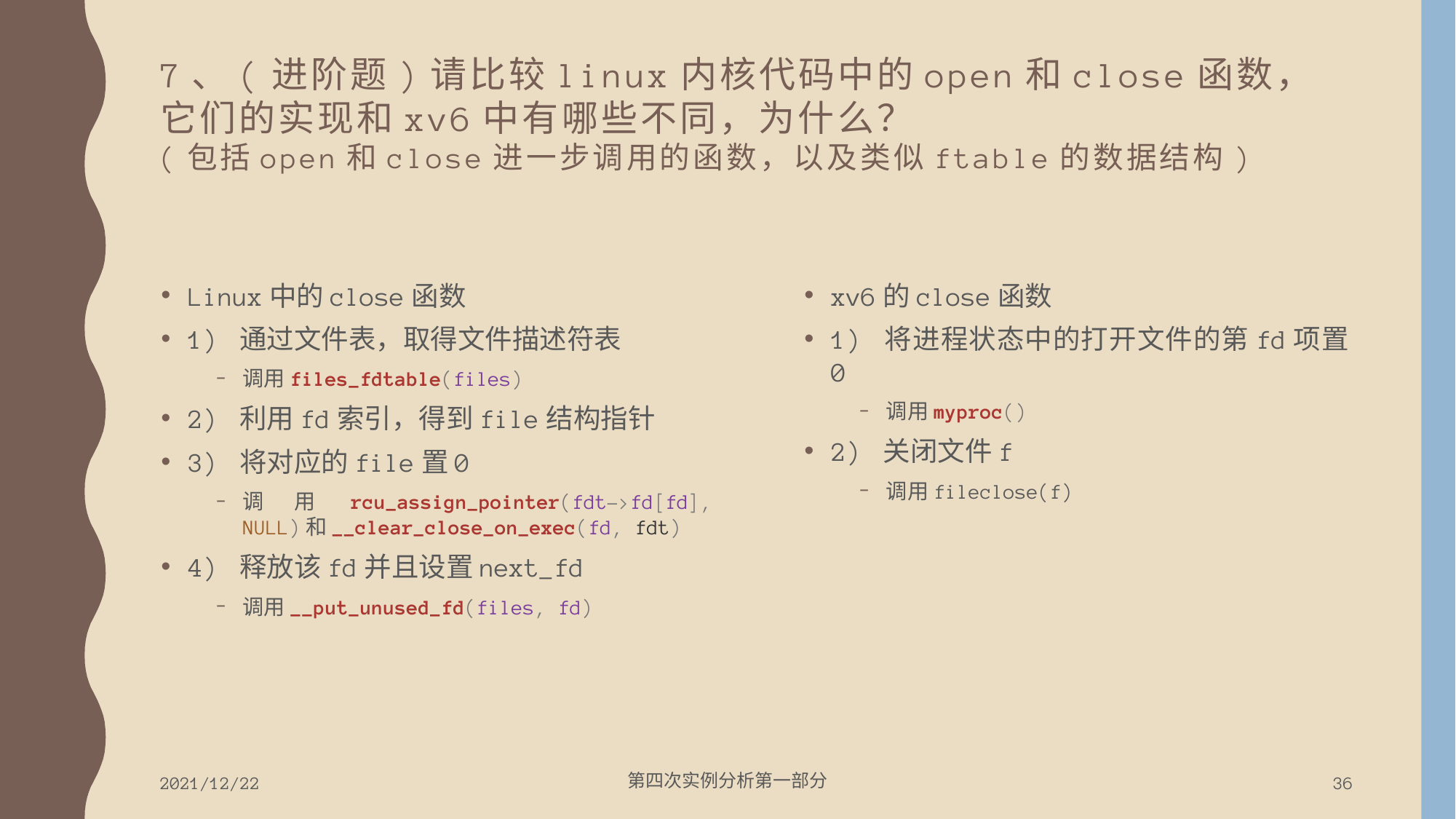

# 7、(进阶题)请比较linux内核代码中的open和close函数，它们的实现和xv6中有哪些不同，为什么？ (包括open和close进一步调用的函数，以及类似ftable的数据结构)
Linux中的close函数
1) 通过文件表，取得文件描述符表
调用files_fdtable(files)
2) 利用fd索引，得到file结构指针
3) 将对应的file置0
调用rcu_assign_pointer(fdt->fd[fd], NULL)和__clear_close_on_exec(fd, fdt)
4) 释放该fd并且设置next_fd
调用__put_unused_fd(files, fd)

xv6的close函数
1) 将进程状态中的打开文件的第fd项置0
调用myproc()
2) 关闭文件f
调用fileclose(f)
2021/12/22
第四次实例分析第一部分
36